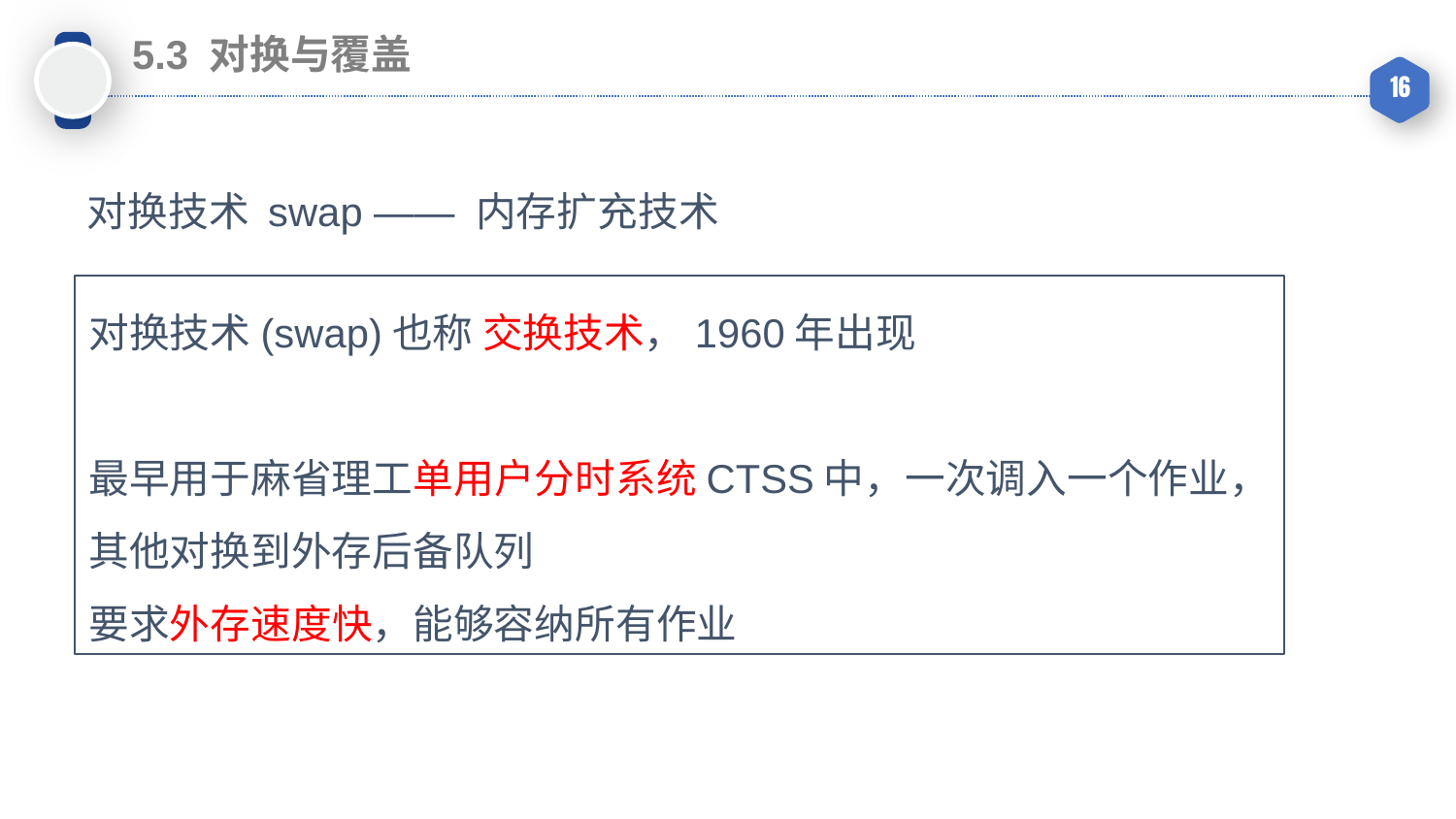

5.3 对换与覆盖
对换技术 swap —— 内存扩充技术
对换技术(swap)也称 交换技术，1960年出现

最早用于麻省理工单用户分时系统CTSS中，一次调入一个作业，
其他对换到外存后备队列
要求外存速度快，能够容纳所有作业